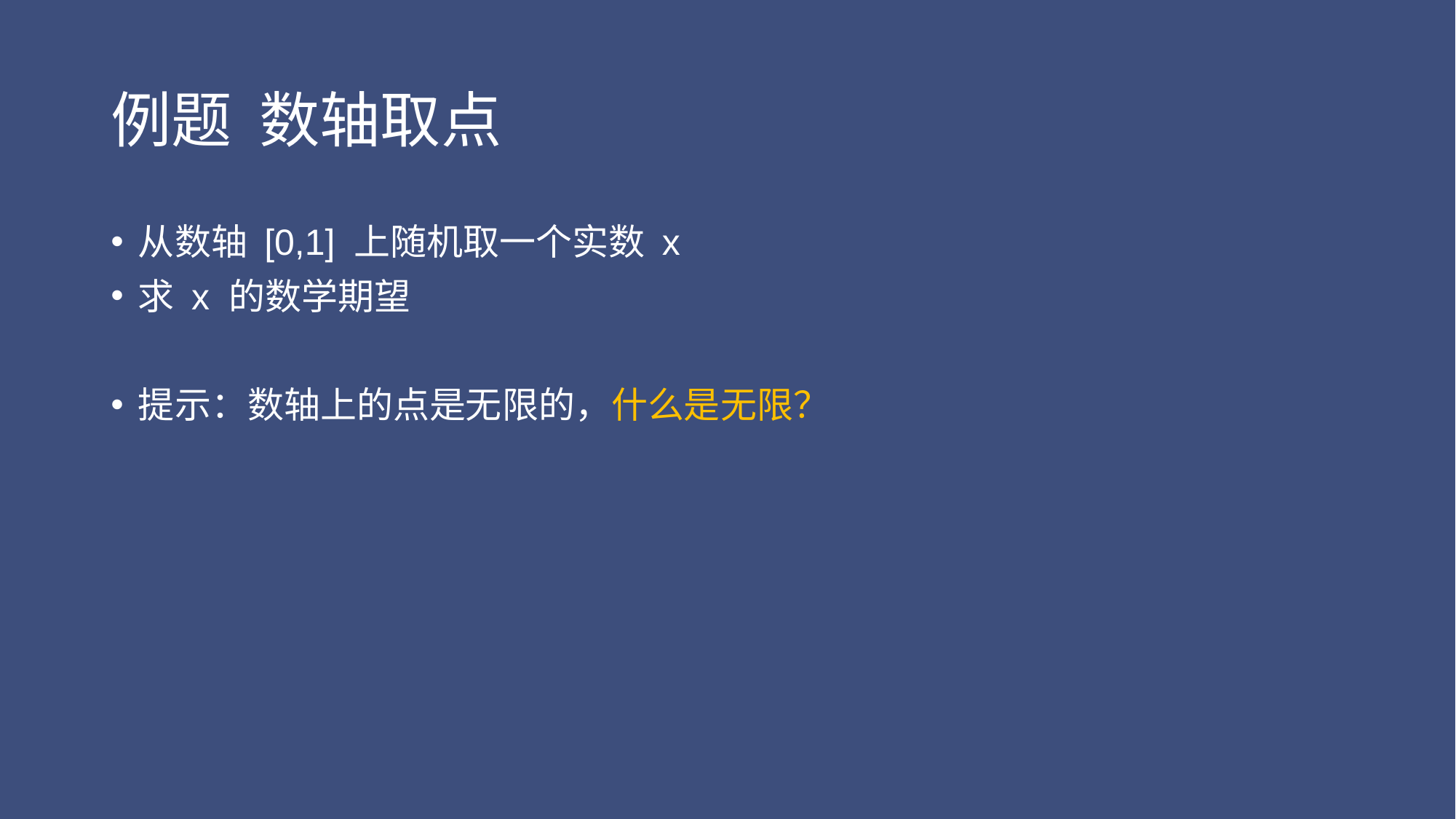

# 例题  数轴取点
从数轴 [0,1] 上随机取一个实数 x
求 x 的数学期望

提示：数轴上的点是无限的，什么是无限？